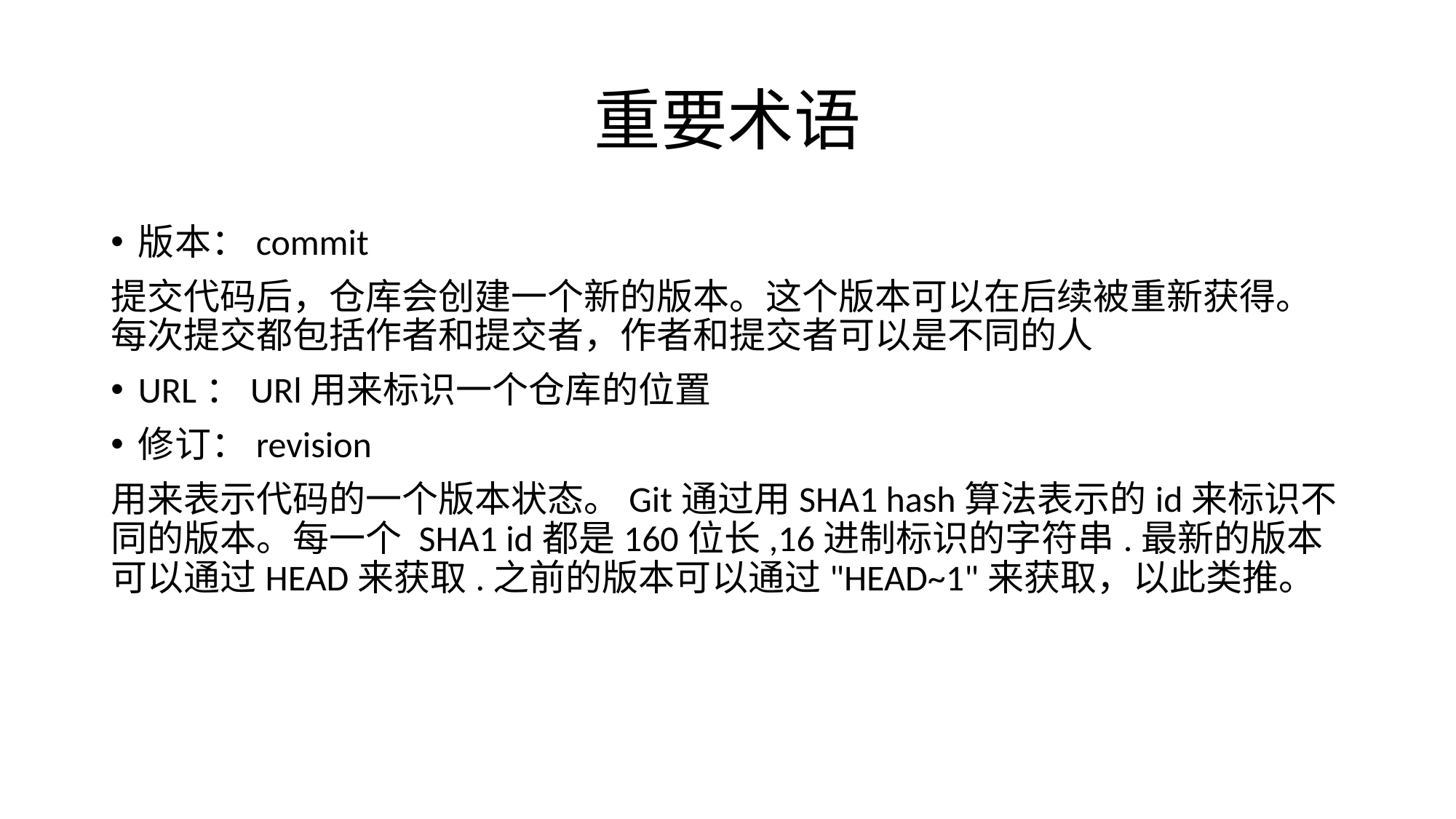

# 重要术语
版本：commit
提交代码后，仓库会创建一个新的版本。这个版本可以在后续被重新获得。每次提交都包括作者和提交者，作者和提交者可以是不同的人
URL：URl用来标识一个仓库的位置
修订：revision
用来表示代码的一个版本状态。Git通过用SHA1 hash算法表示的id来标识不同的版本。每一个 SHA1 id都是160位长,16进制标识的字符串.最新的版本可以通过HEAD来获取.之前的版本可以通过"HEAD~1"来获取，以此类推。